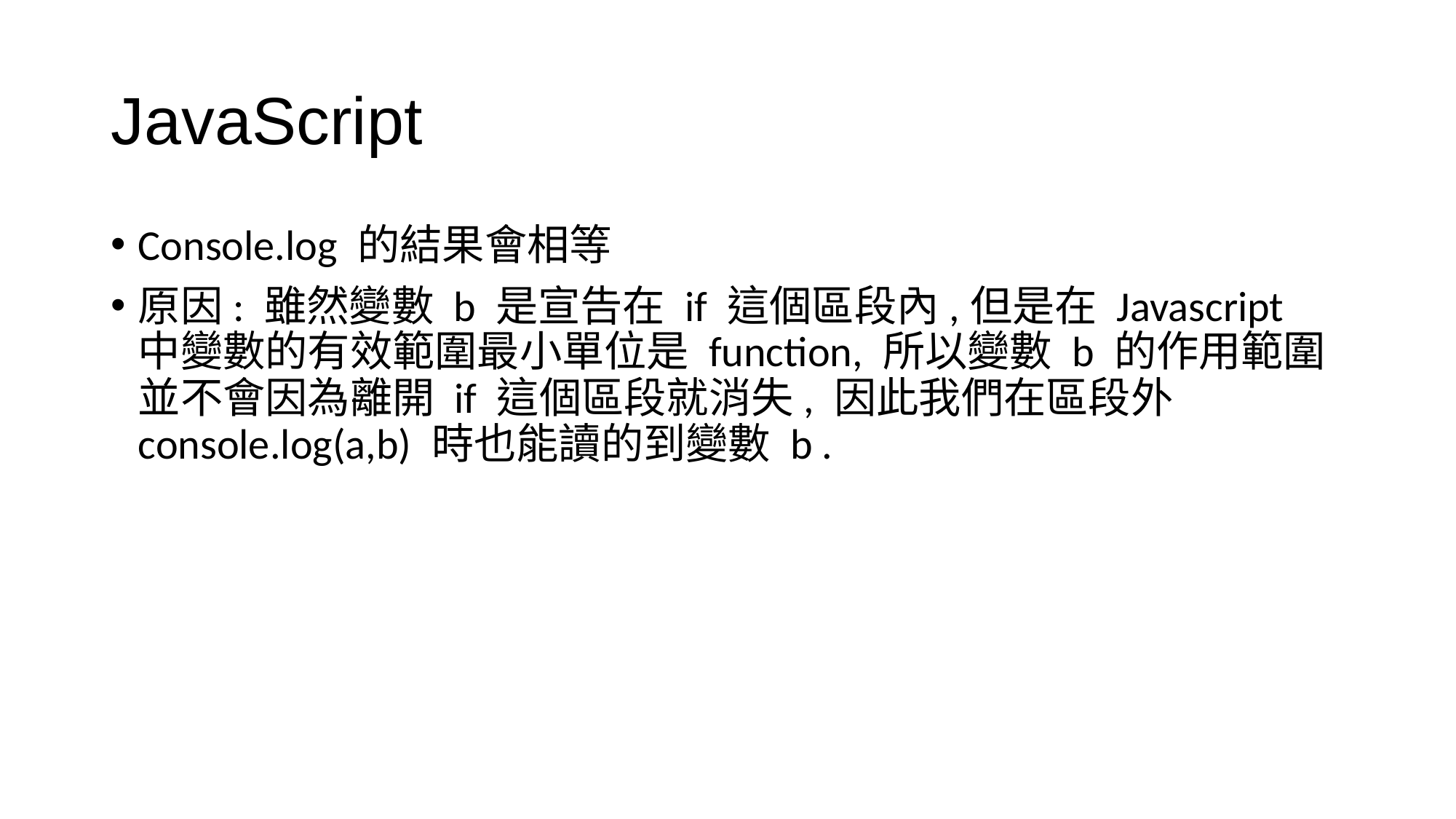

# JavaScript
Console.log 的結果會相等
原因: 雖然變數 b 是宣告在 if 這個區段內,但是在 Javascript 中變數的有效範圍最小單位是 function, 所以變數 b 的作用範圍並不會因為離開 if 這個區段就消失, 因此我們在區段外 console.log(a,b) 時也能讀的到變數 b .